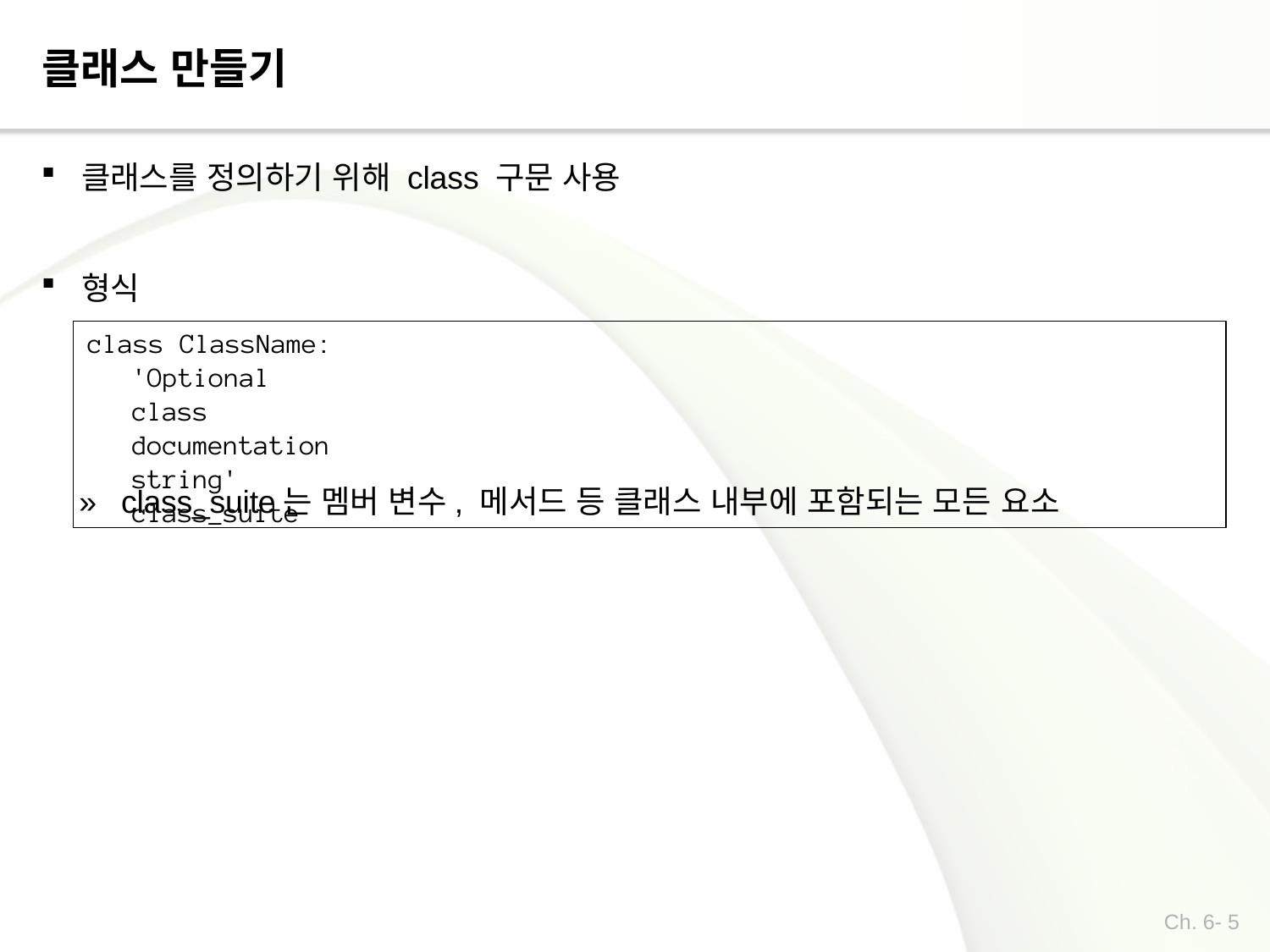

# 클래스 만들기
클래스를 정의하기 위해 class 구문 사용

형식
class ClassName:
'Optional class documentation string'
class_suite
»	class_suite는 멤버 변수, 메서드 등 클래스 내부에 포함되는 모든 요소
Ch. 6- 5